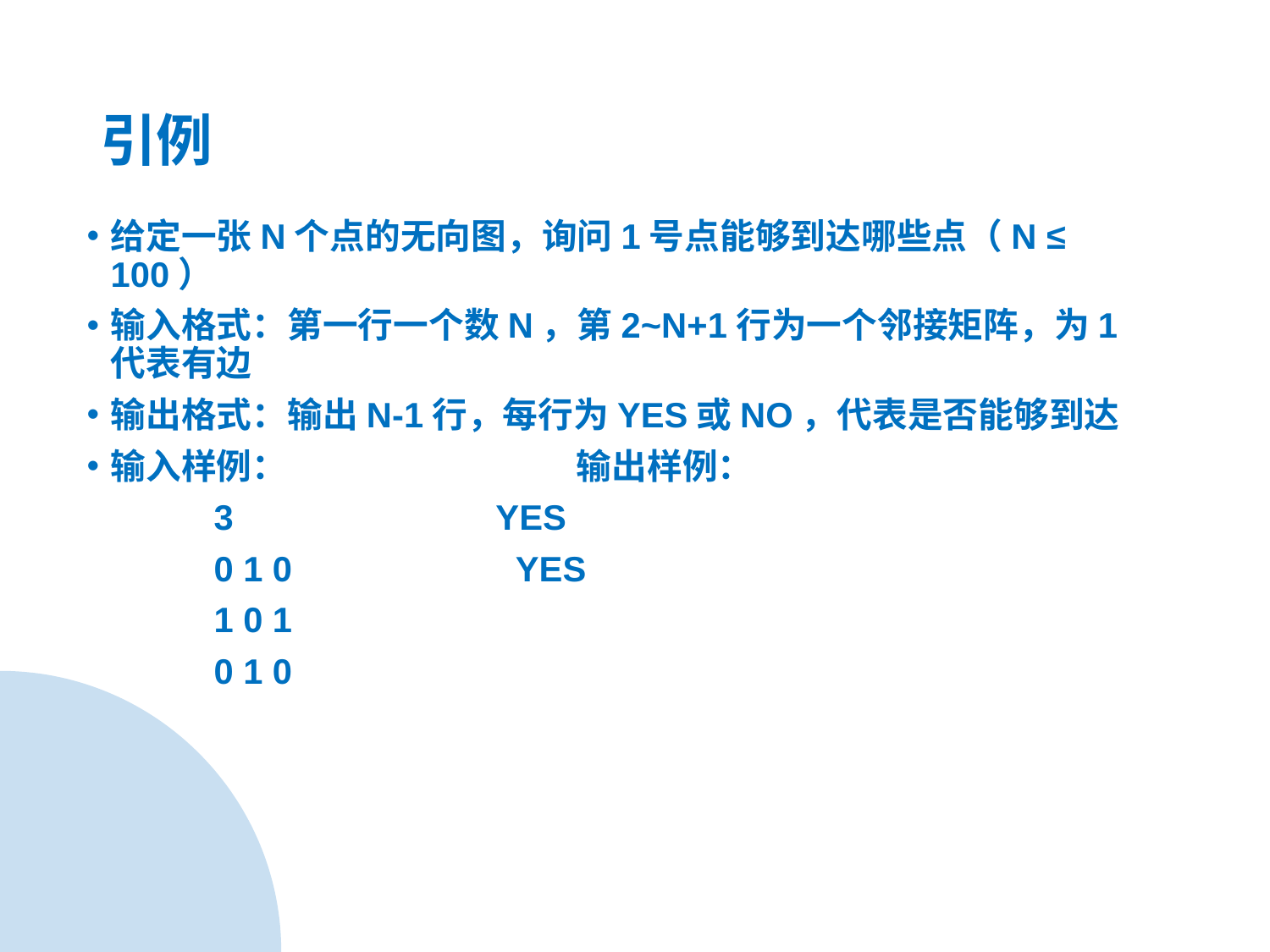

# 引例
给定一张N个点的无向图，询问1号点能够到达哪些点（N ≤ 100）
输入格式：第一行一个数N，第2~N+1行为一个邻接矩阵，为1代表有边
输出格式：输出N-1行，每行为YES或NO，代表是否能够到达
输入样例：                                    输出样例：
	3                           YES
	0 1 0                       YES
	1 0 1
	0 1 0